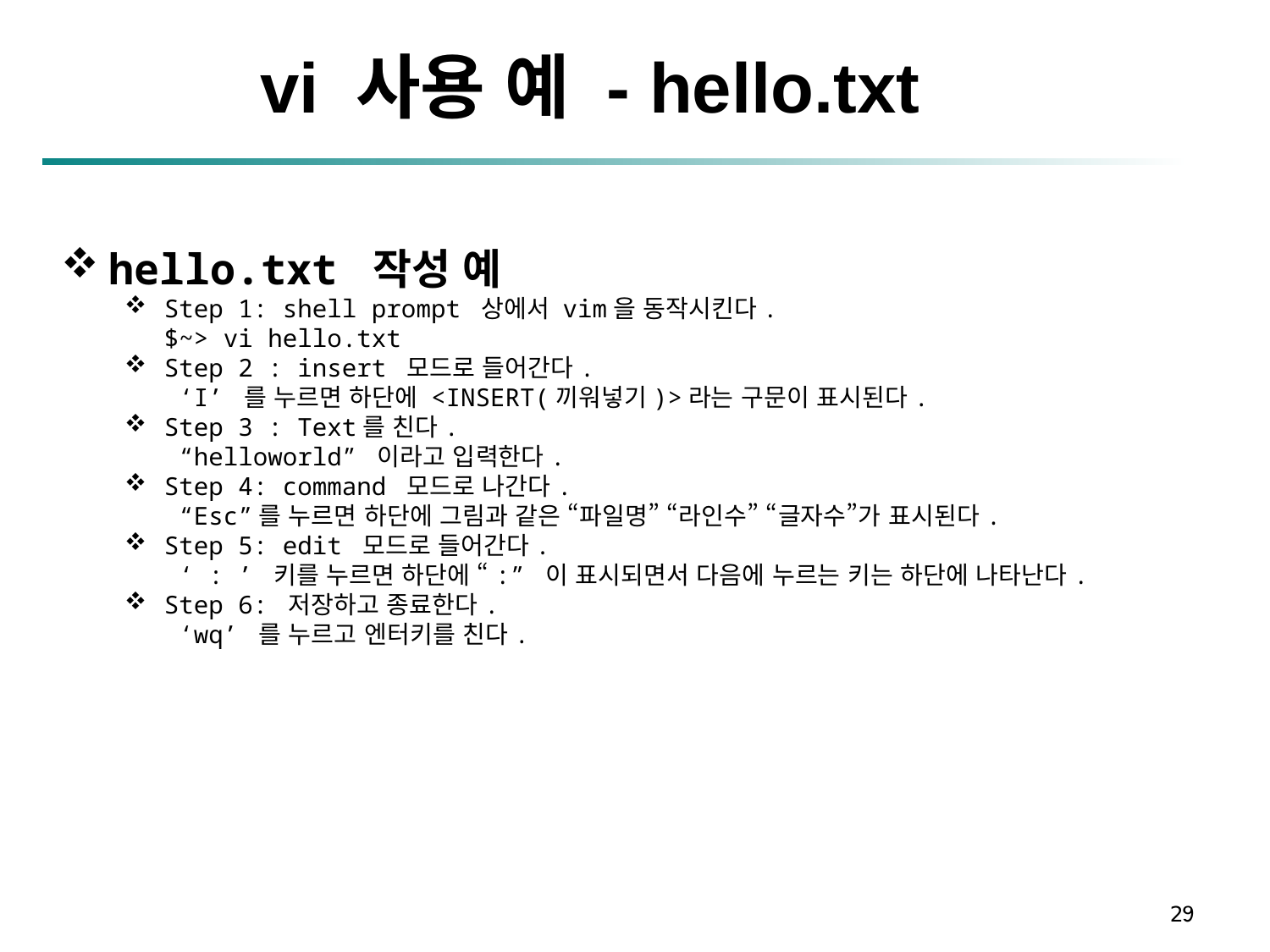

파일 편집 : VI 에디터
vi 사용 예 - hello.txt
hello.txt 작성 예
Step 1: shell prompt 상에서 vim을 동작시킨다.
 	$~> vi hello.txt
Step 2 : insert 모드로 들어간다.
	 ‘I’ 를 누르면 하단에 <INSERT(끼워넣기)>라는 구문이 표시된다.
Step 3 : Text를 친다.
	 “helloworld” 이라고 입력한다.
Step 4: command 모드로 나간다.
	 “Esc”를 누르면 하단에 그림과 같은 “파일명” “라인수” “글자수”가 표시된다.
Step 5: edit 모드로 들어간다.
	 ‘ : ’ 키를 누르면 하단에 “:” 이 표시되면서 다음에 누르는 키는 하단에 나타난다.
Step 6: 저장하고 종료한다.
	 ‘wq’ 를 누르고 엔터키를 친다.
29